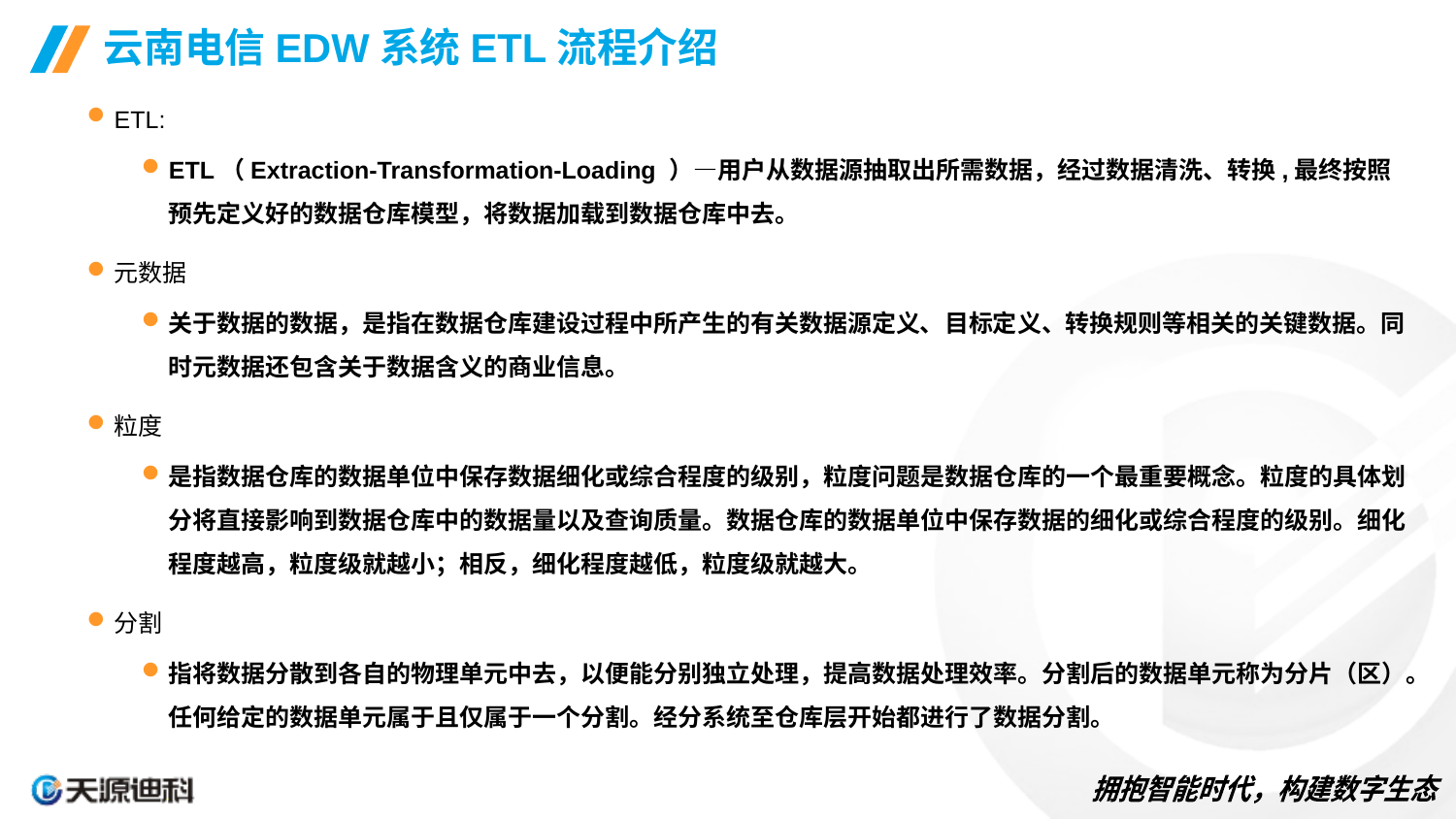

# 云南电信EDW系统ETL流程介绍
ETL:
ETL（Extraction-Transformation-Loading ）—用户从数据源抽取出所需数据，经过数据清洗、转换,最终按照预先定义好的数据仓库模型，将数据加载到数据仓库中去。
元数据
关于数据的数据，是指在数据仓库建设过程中所产生的有关数据源定义、目标定义、转换规则等相关的关键数据。同时元数据还包含关于数据含义的商业信息。
粒度
是指数据仓库的数据单位中保存数据细化或综合程度的级别，粒度问题是数据仓库的一个最重要概念。粒度的具体划分将直接影响到数据仓库中的数据量以及查询质量。数据仓库的数据单位中保存数据的细化或综合程度的级别。细化程度越高，粒度级就越小；相反，细化程度越低，粒度级就越大。
分割
指将数据分散到各自的物理单元中去，以便能分别独立处理，提高数据处理效率。分割后的数据单元称为分片（区）。任何给定的数据单元属于且仅属于一个分割。经分系统至仓库层开始都进行了数据分割。
31
31
31